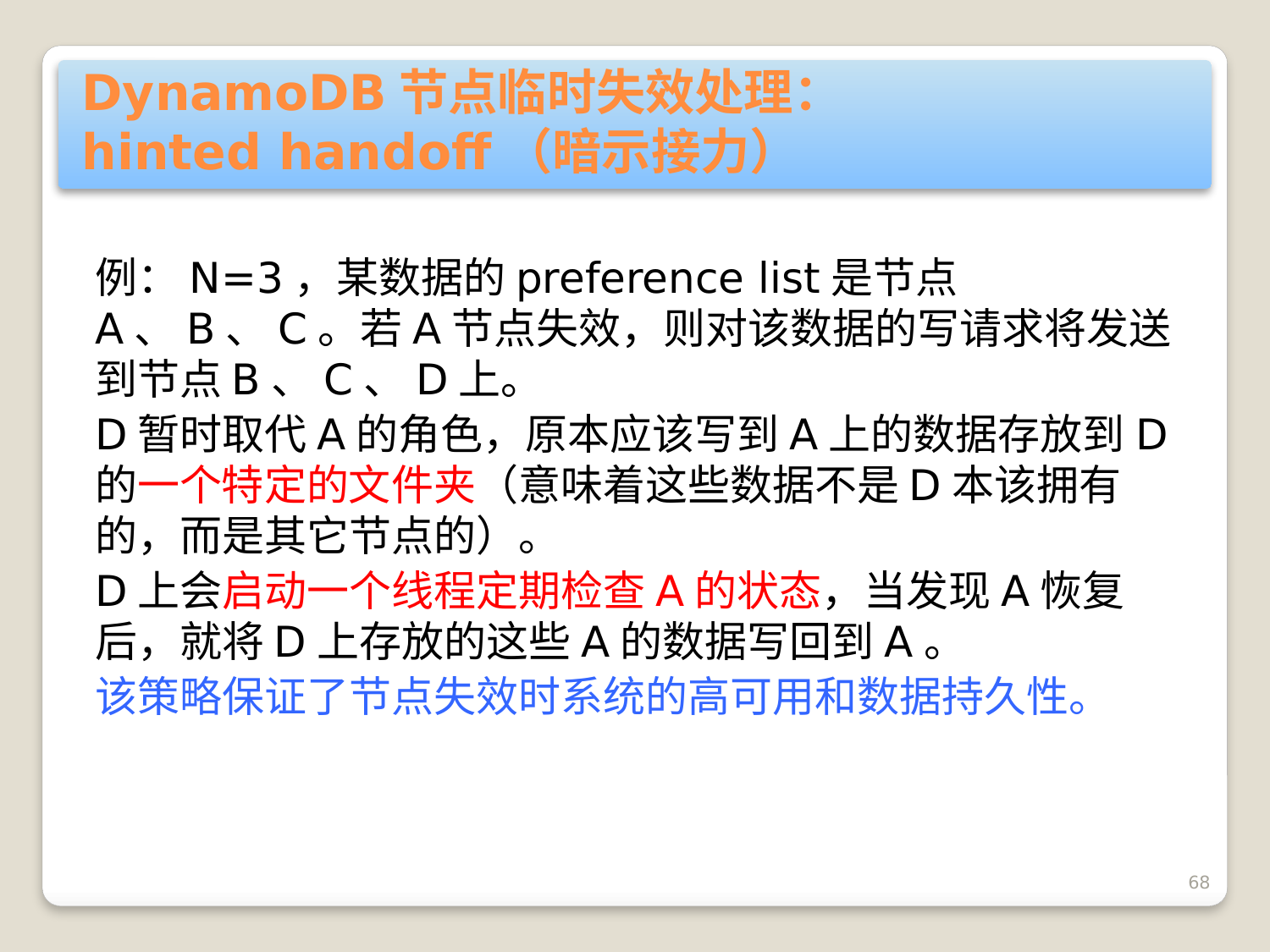

# DynamoDB节点临时失效处理： hinted handoff（暗示接力）
例：N=3，某数据的preference list是节点A、B、C。若A节点失效，则对该数据的写请求将发送到节点B、C、D上。
D暂时取代A的角色，原本应该写到A上的数据存放到D的一个特定的文件夹（意味着这些数据不是D本该拥有的，而是其它节点的）。
D上会启动一个线程定期检查A的状态，当发现A恢复后，就将D上存放的这些A的数据写回到A。
该策略保证了节点失效时系统的高可用和数据持久性。
68